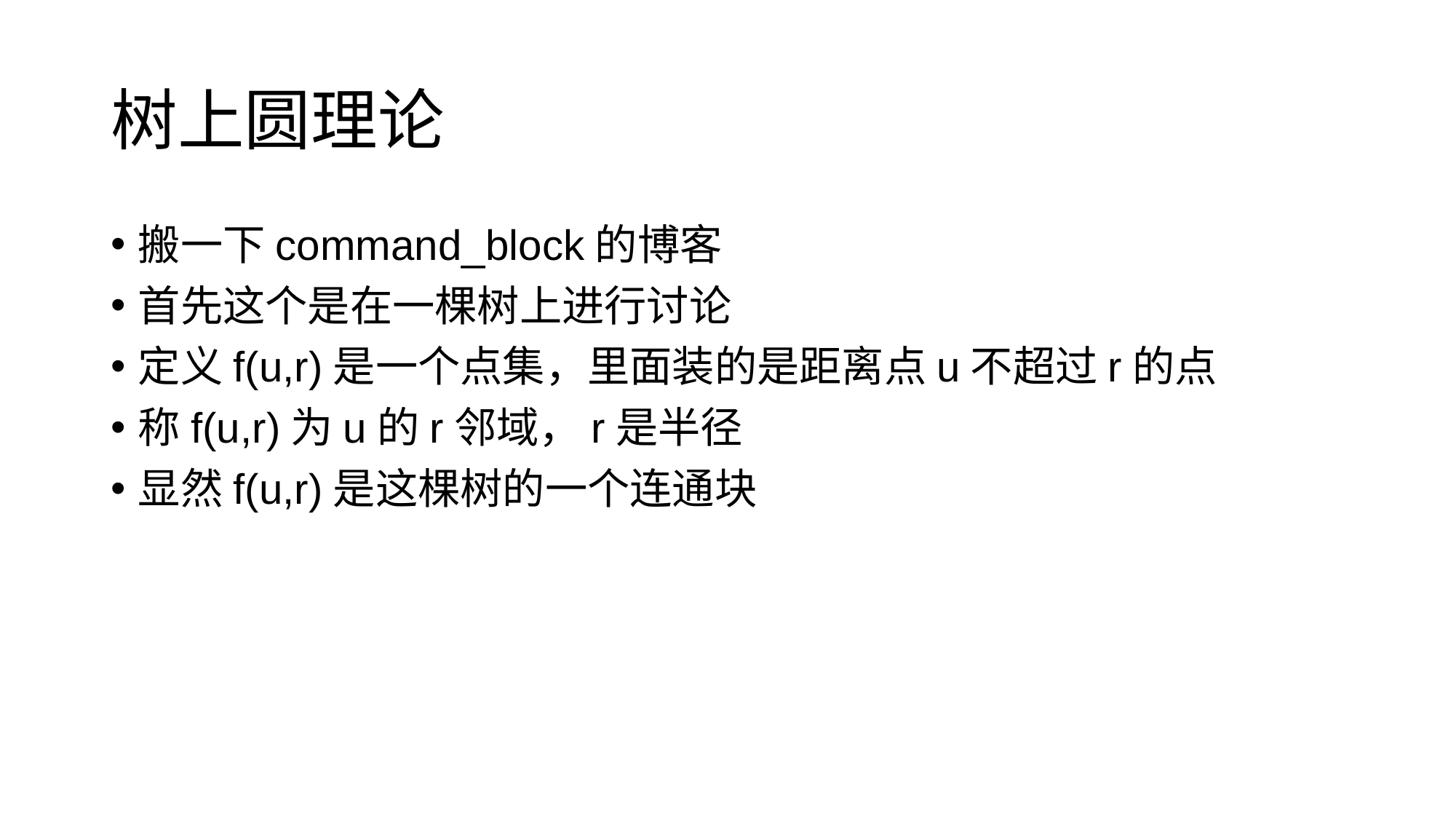

# 树上圆理论
搬一下command_block的博客
首先这个是在一棵树上进行讨论
定义f(u,r)是一个点集，里面装的是距离点u不超过r的点
称f(u,r)为u的r邻域，r是半径
显然f(u,r)是这棵树的一个连通块